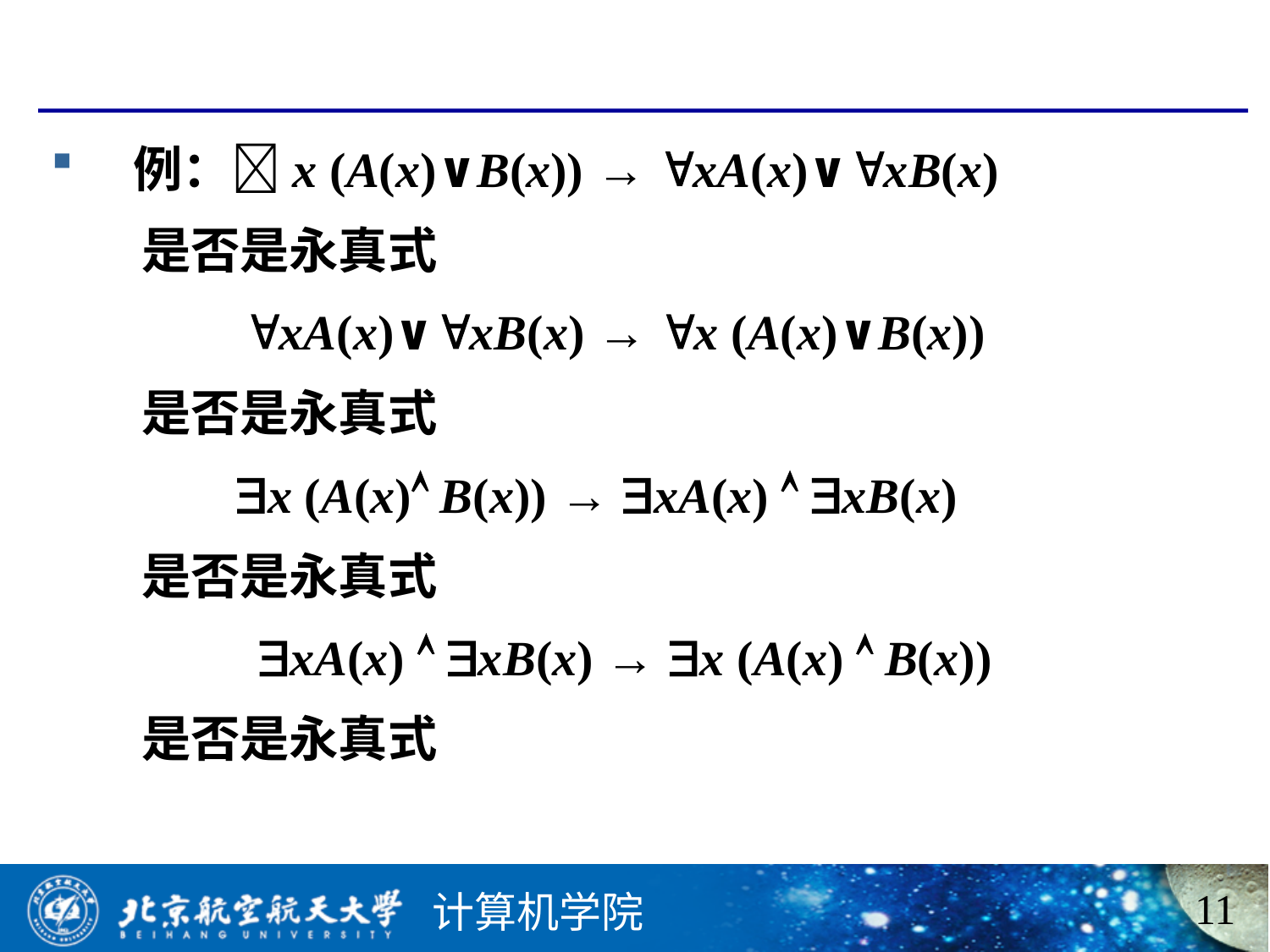

#
  例：∀x (A(x)∨B(x)) → ∀xA(x)∨∀xB(x)
       是否是永真式
              ∀xA(x)∨∀xB(x) → ∀x (A(x)∨B(x))
       是否是永真式
               ∃x (A(x)∧ B(x)) → ∃xA(x) ∧ ∃xB(x)
       是否是永真式
               ∃xA(x) ∧ ∃xB(x) → ∃x (A(x) ∧ B(x))
       是否是永真式